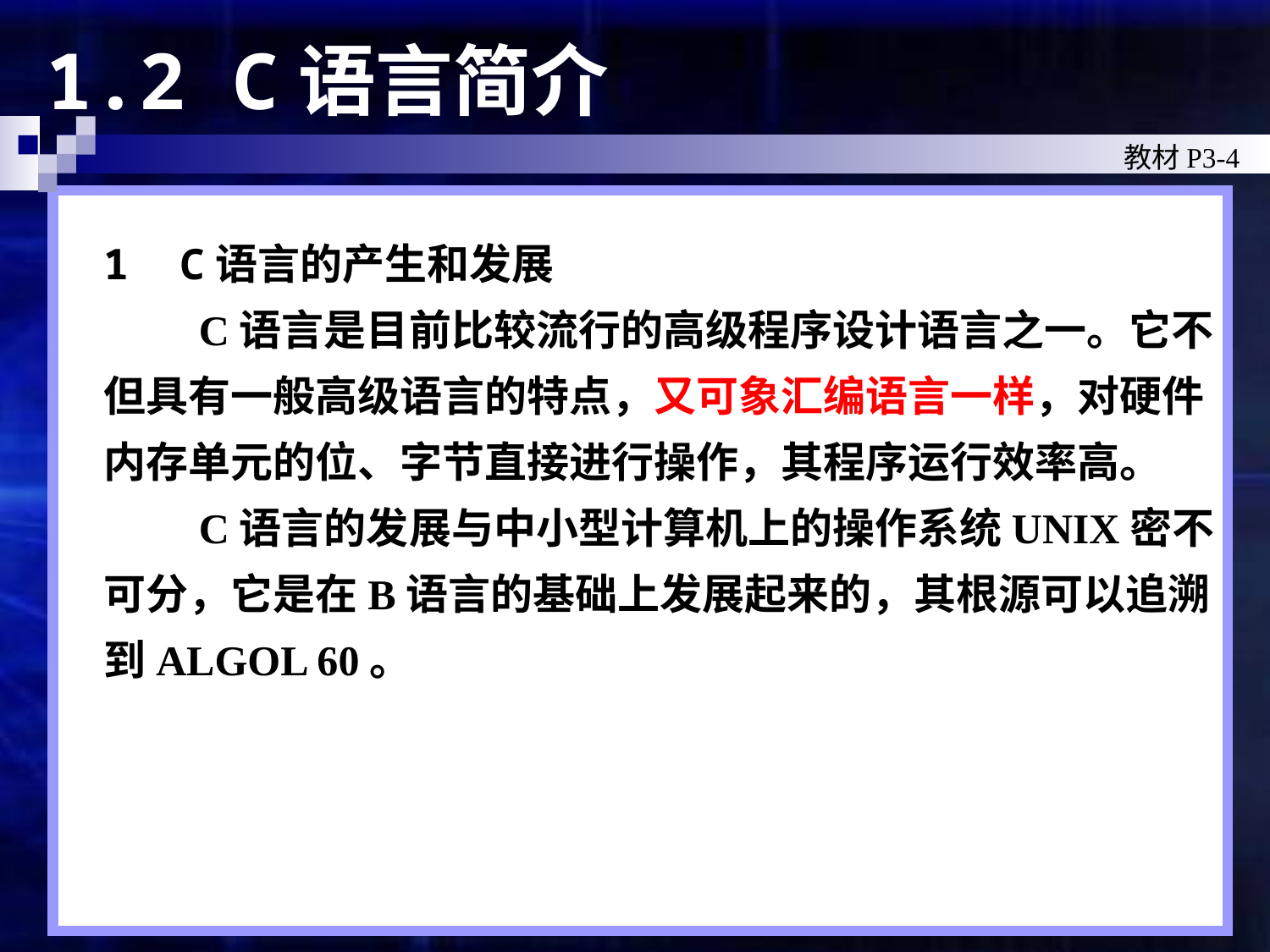

# 1.2 C语言简介
教材P3-4
1  C语言的产生和发展
         C语言是目前比较流行的高级程序设计语言之一。它不但具有一般高级语言的特点，又可象汇编语言一样，对硬件内存单元的位、字节直接进行操作，其程序运行效率高。
         C语言的发展与中小型计算机上的操作系统UNIX密不可分，它是在B语言的基础上发展起来的，其根源可以追溯到ALGOL 60。